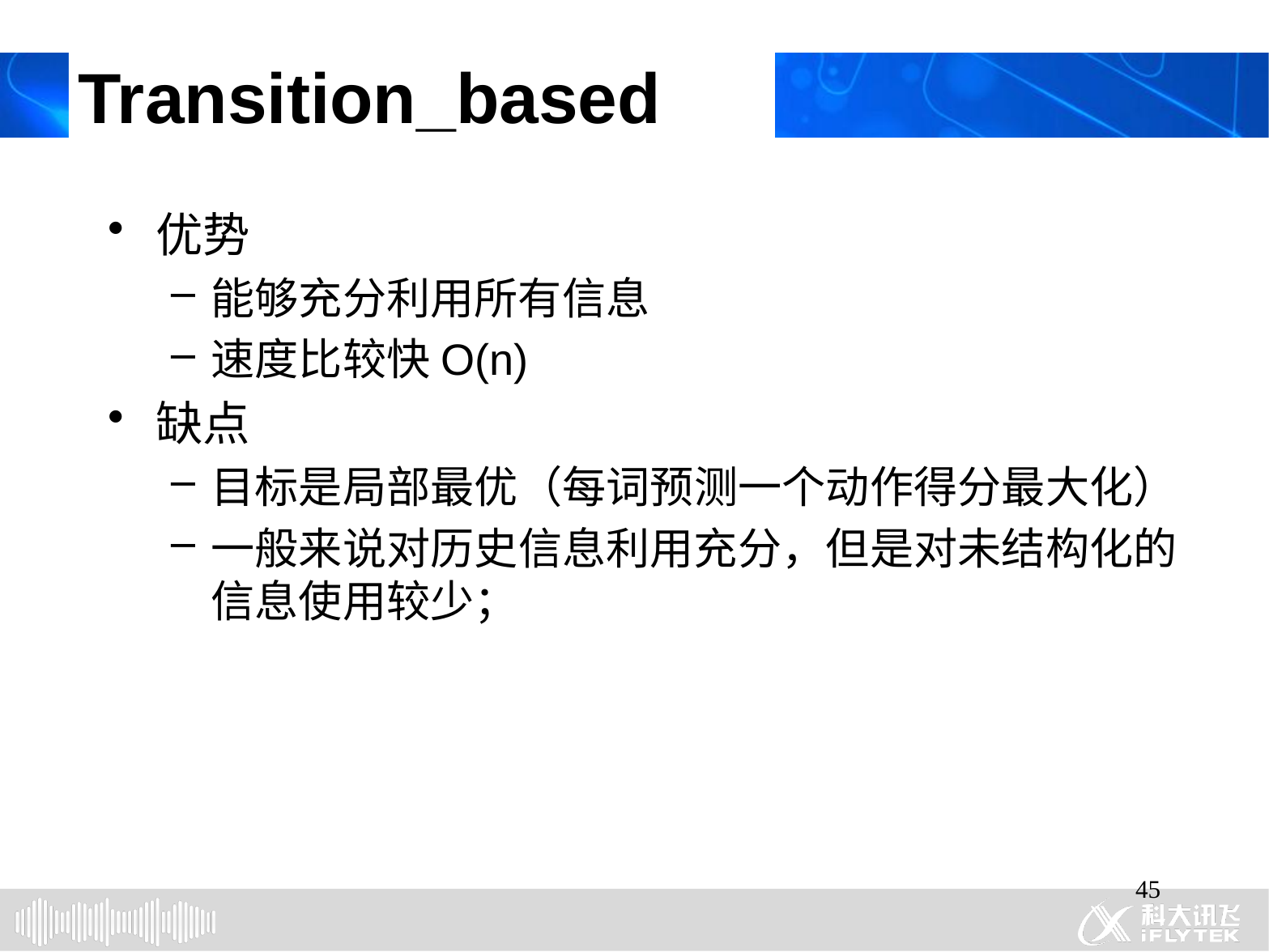

# Transition_based
优势
能够充分利用所有信息
速度比较快O(n)
缺点
目标是局部最优（每词预测一个动作得分最大化）
一般来说对历史信息利用充分，但是对未结构化的信息使用较少；
45